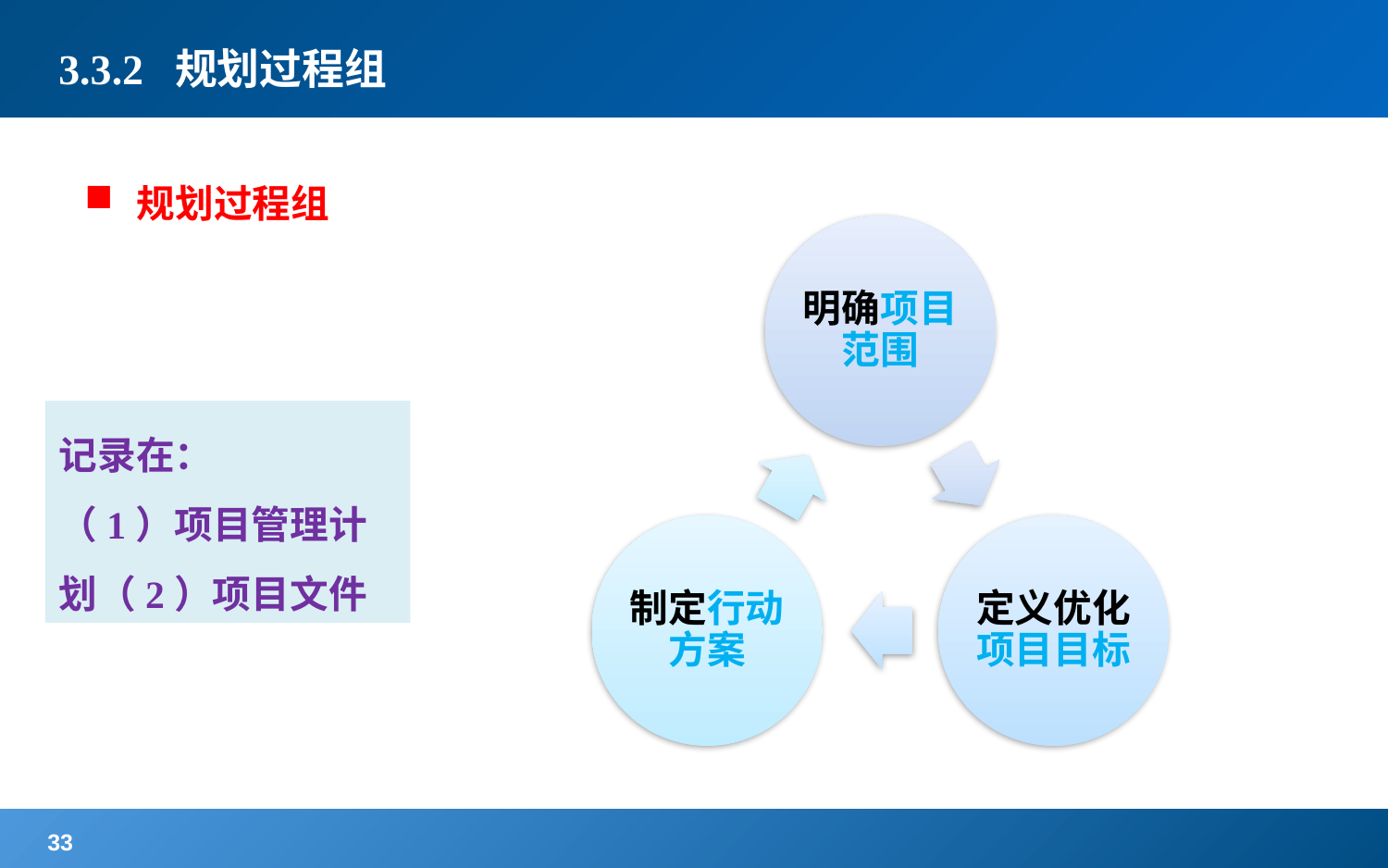

# 3.3.2  规划过程组
规划过程组

明确项目范围

定义优化项目目标

制定行动方案

记录在：
（1）项目管理计划（2）项目文件